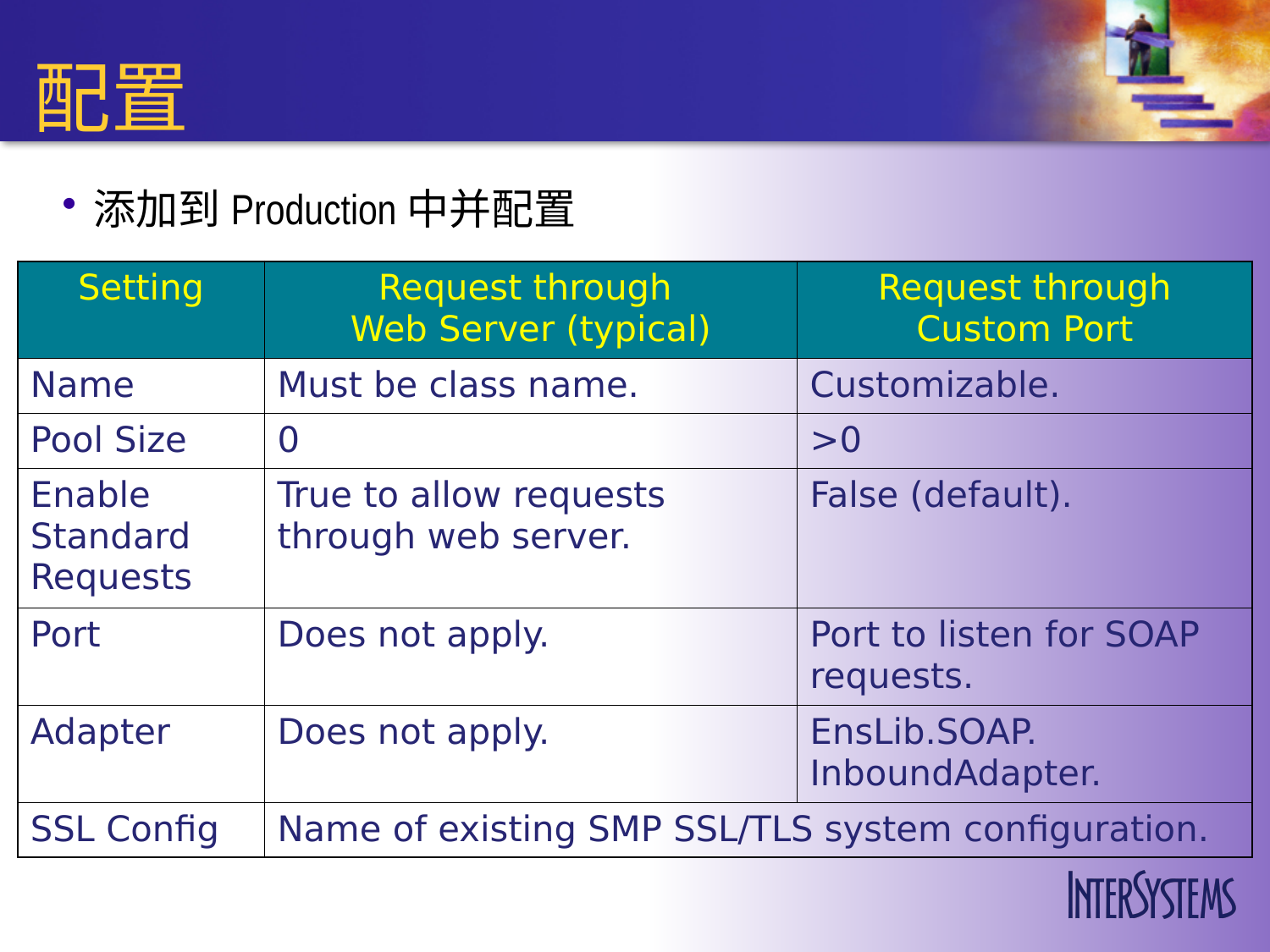

# 配置
添加到Production中并配置
| Setting | Request through Web Server (typical) | Request through Custom Port |
| --- | --- | --- |
| Name | Must be class name. | Customizable. |
| Pool Size | 0 | >0 |
| Enable Standard Requests | True to allow requests through web server. | False (default). |
| Port | Does not apply. | Port to listen for SOAP requests. |
| Adapter | Does not apply. | EnsLib.SOAP. InboundAdapter. |
| SSL Config | Name of existing SMP SSL/TLS system configuration. |  |